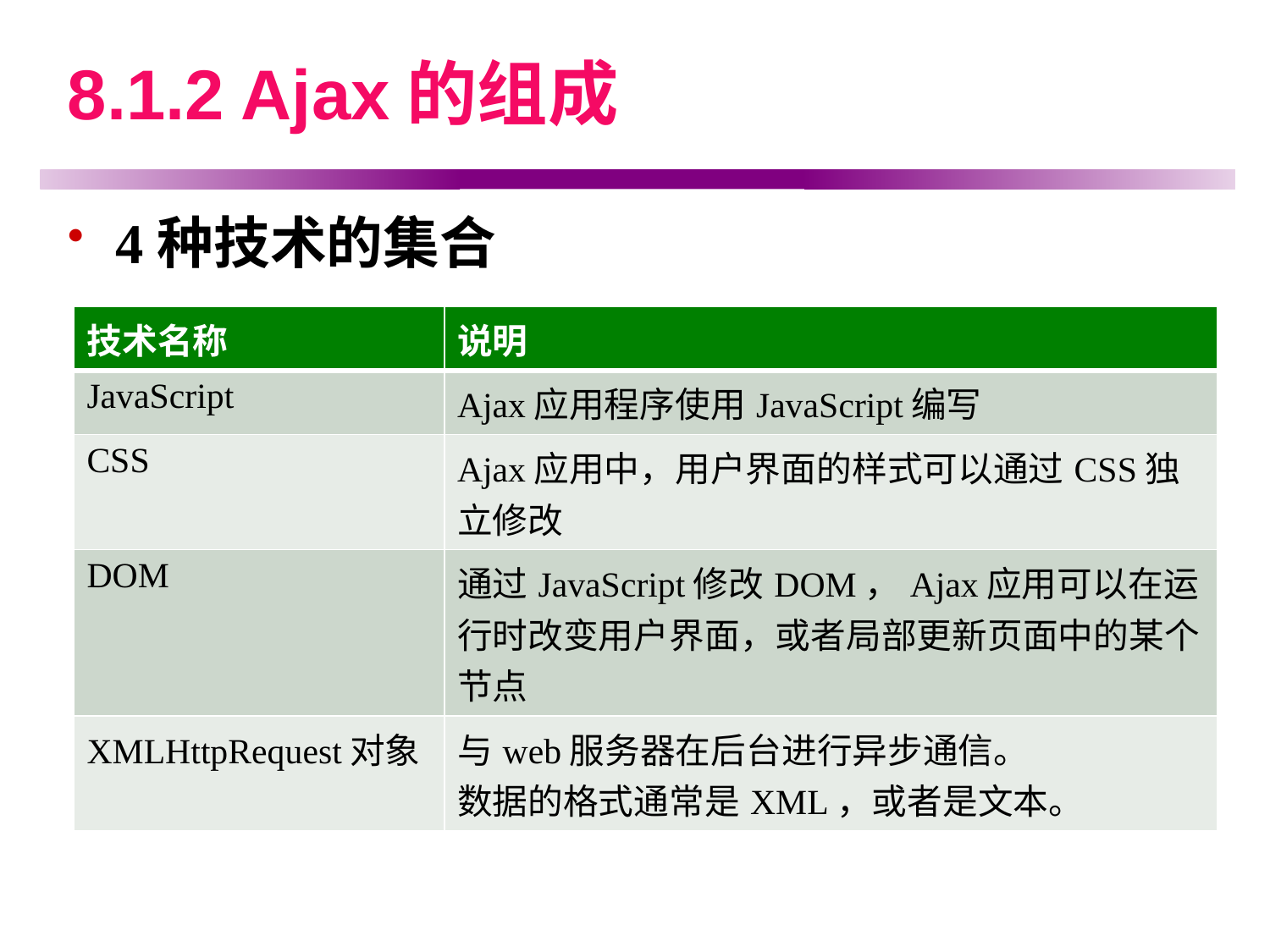

# 8.1.2 Ajax的组成
4种技术的集合
| 技术名称 | 说明 |
| --- | --- |
| JavaScript | Ajax应用程序使用JavaScript编写 |
| CSS | Ajax应用中，用户界面的样式可以通过CSS独立修改 |
| DOM | 通过JavaScript修改DOM，Ajax应用可以在运行时改变用户界面，或者局部更新页面中的某个节点 |
| XMLHttpRequest对象 | 与web服务器在后台进行异步通信。 数据的格式通常是XML，或者是文本。 |